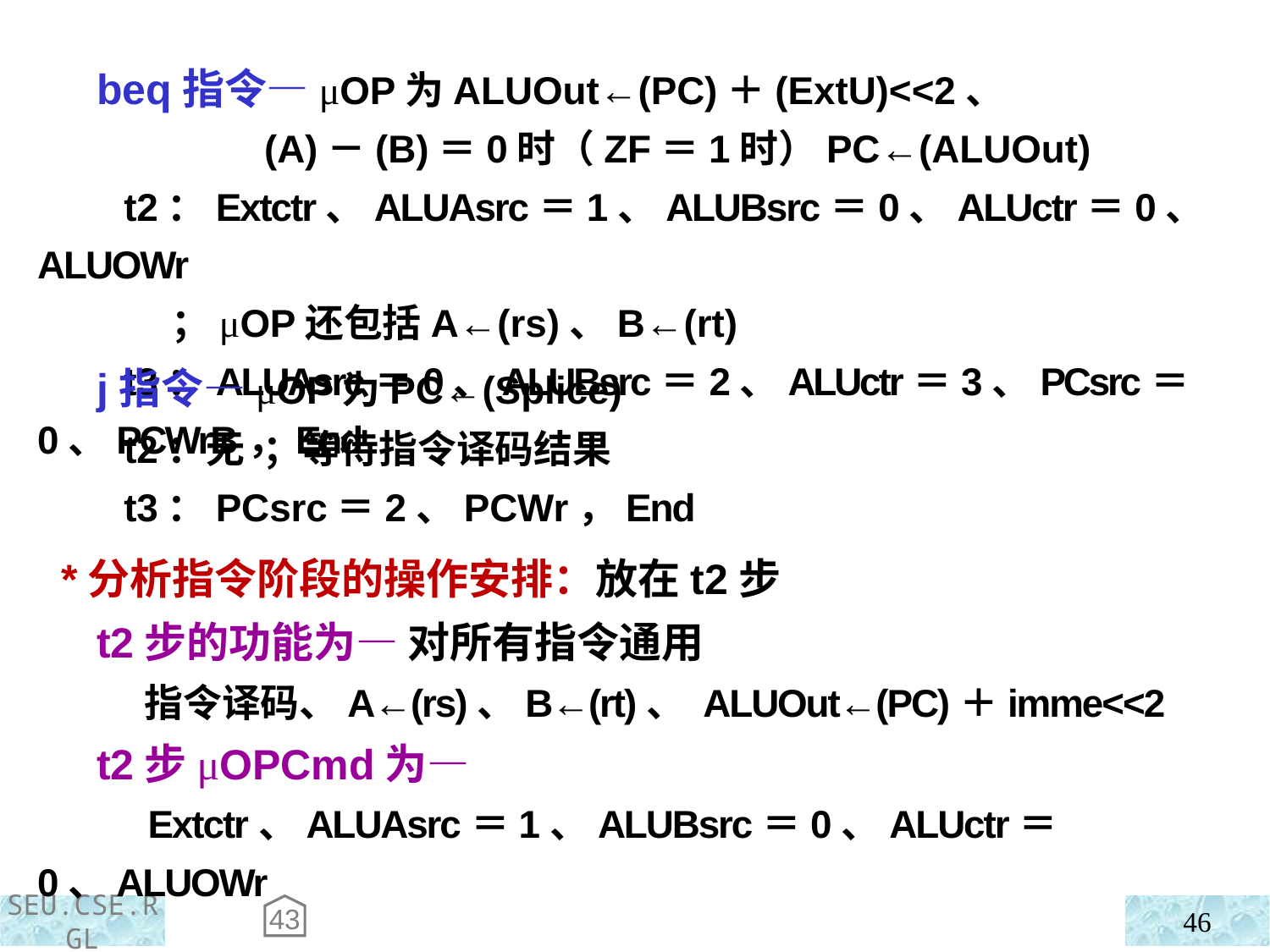

beq指令—μOP为ALUOut←(PC)＋(ExtU)<<2、
                     (A)－(B)＝0时（ZF＝1时）PC←(ALUOut)
        t2：Extctr、ALUAsrc＝1、ALUBsrc＝0、ALUctr＝0、ALUOWr
              ；μOP还包括A←(rs)、B←(rt)
        t3：ALUAsrc＝0、ALUBsrc＝2、ALUctr＝3、PCsrc＝0、PCWrB，End
     j指令—μOP为PC←(Splice)
        t2：无  ；等待指令译码结果
        t3：PCsrc＝2、PCWr，End
  *分析指令阶段的操作安排：放在t2步
     t2步的功能为— 对所有指令通用
           指令译码、A←(rs)、B←(rt)、 ALUOut←(PC)＋imme<<2
     t2步μOPCmd为—
            Extctr、ALUAsrc＝1、ALUBsrc＝0、ALUctr＝0、ALUOWr
43
46